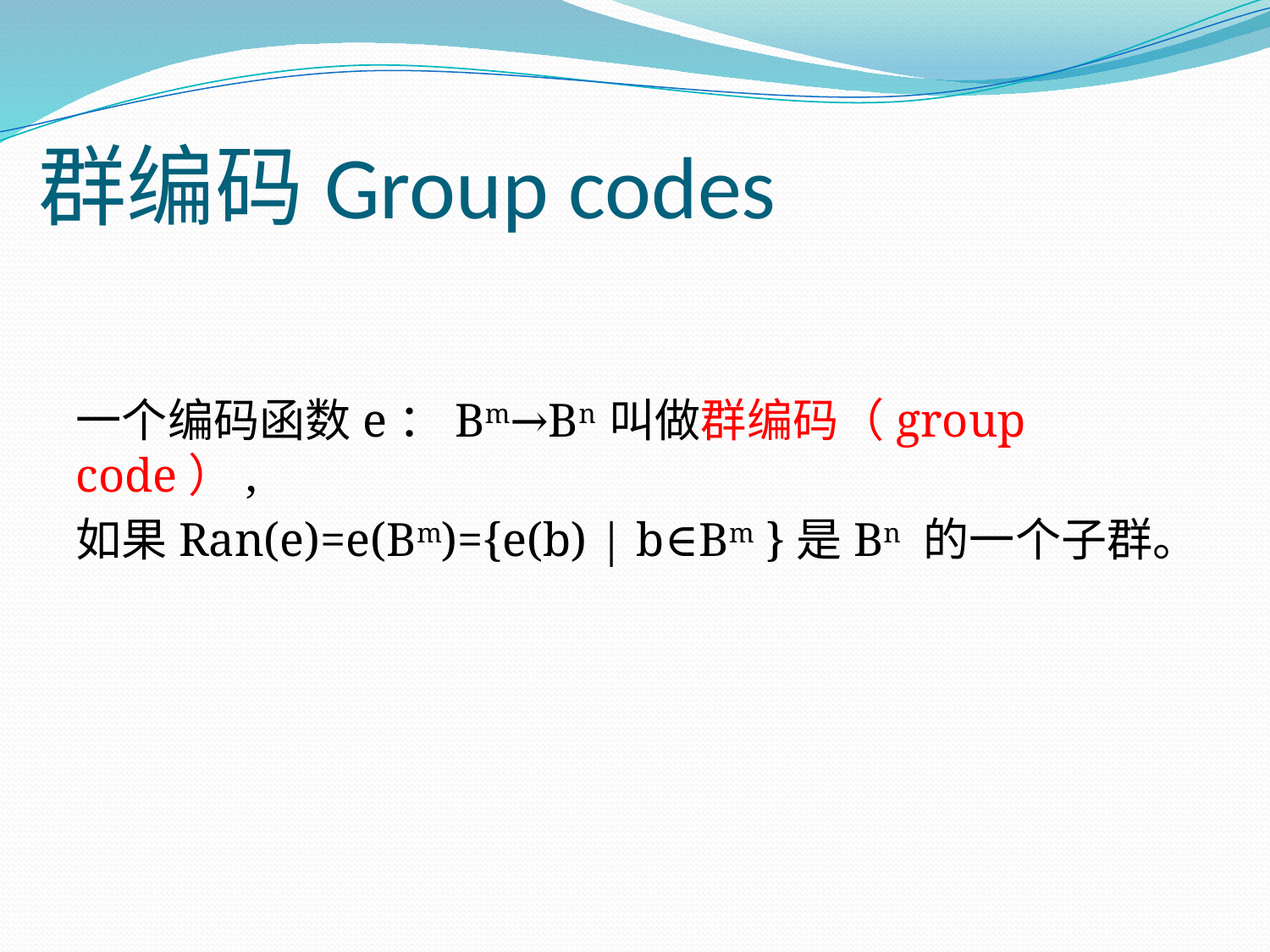

# 群编码Group codes

一个编码函数e：Bm→Bn 叫做群编码（group code）,
如果Ran(e)=e(Bm)={e(b) | b∈Bm }是Bn 的一个子群。